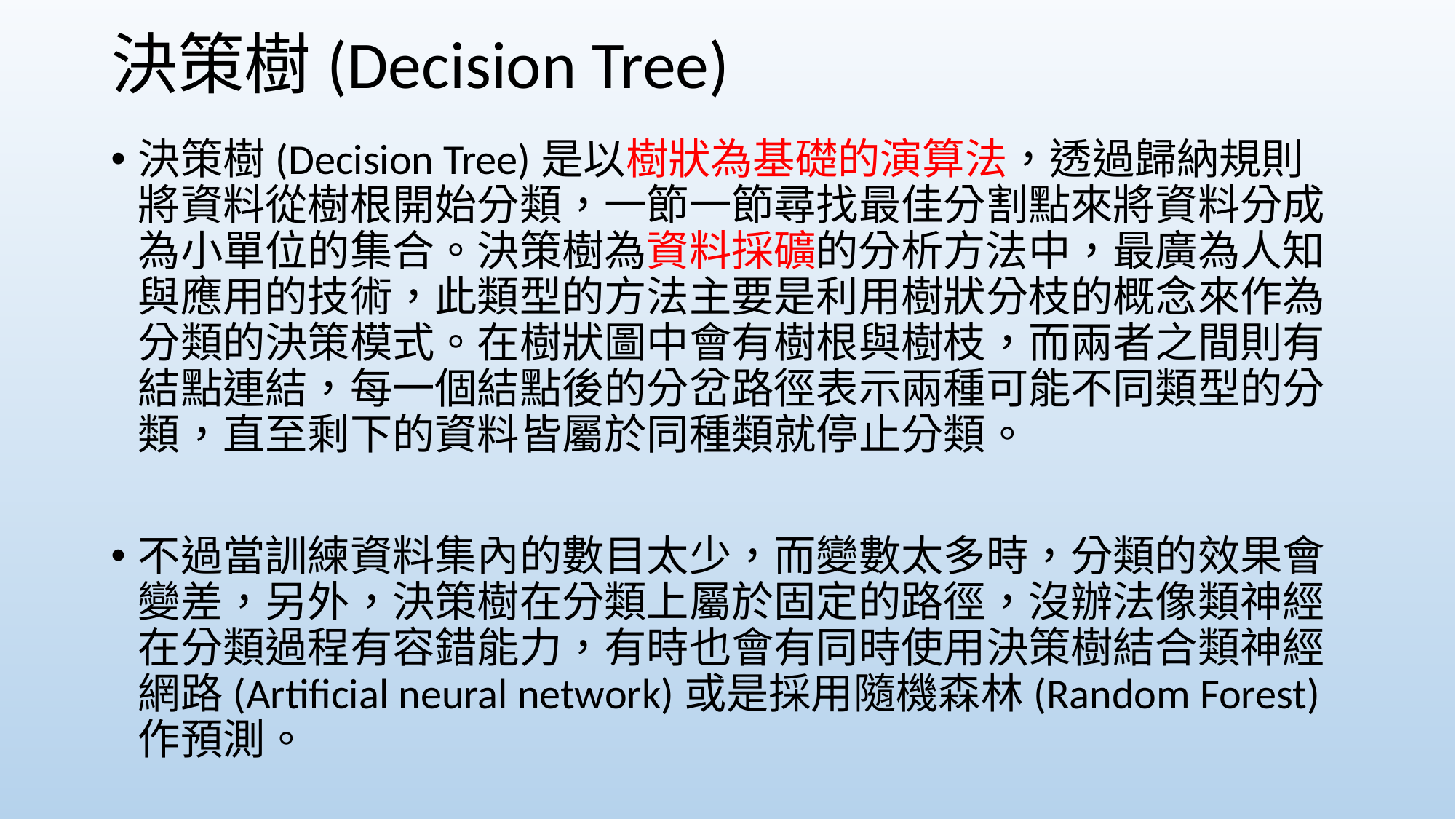

# 決策樹(Decision Tree)
決策樹(Decision Tree)是以樹狀為基礎的演算法，透過歸納規則將資料從樹根開始分類，一節一節尋找最佳分割點來將資料分成為小單位的集合。決策樹為資料採礦的分析方法中，最廣為人知與應用的技術，此類型的方法主要是利用樹狀分枝的概念來作為分類的決策模式。在樹狀圖中會有樹根與樹枝，而兩者之間則有結點連結，每一個結點後的分岔路徑表示兩種可能不同類型的分類，直至剩下的資料皆屬於同種類就停止分類。

不過當訓練資料集內的數目太少，而變數太多時，分類的效果會變差，另外，決策樹在分類上屬於固定的路徑，沒辦法像類神經在分類過程有容錯能力，有時也會有同時使用決策樹結合類神經網路(Artificial neural network)或是採用隨機森林(Random Forest)作預測。